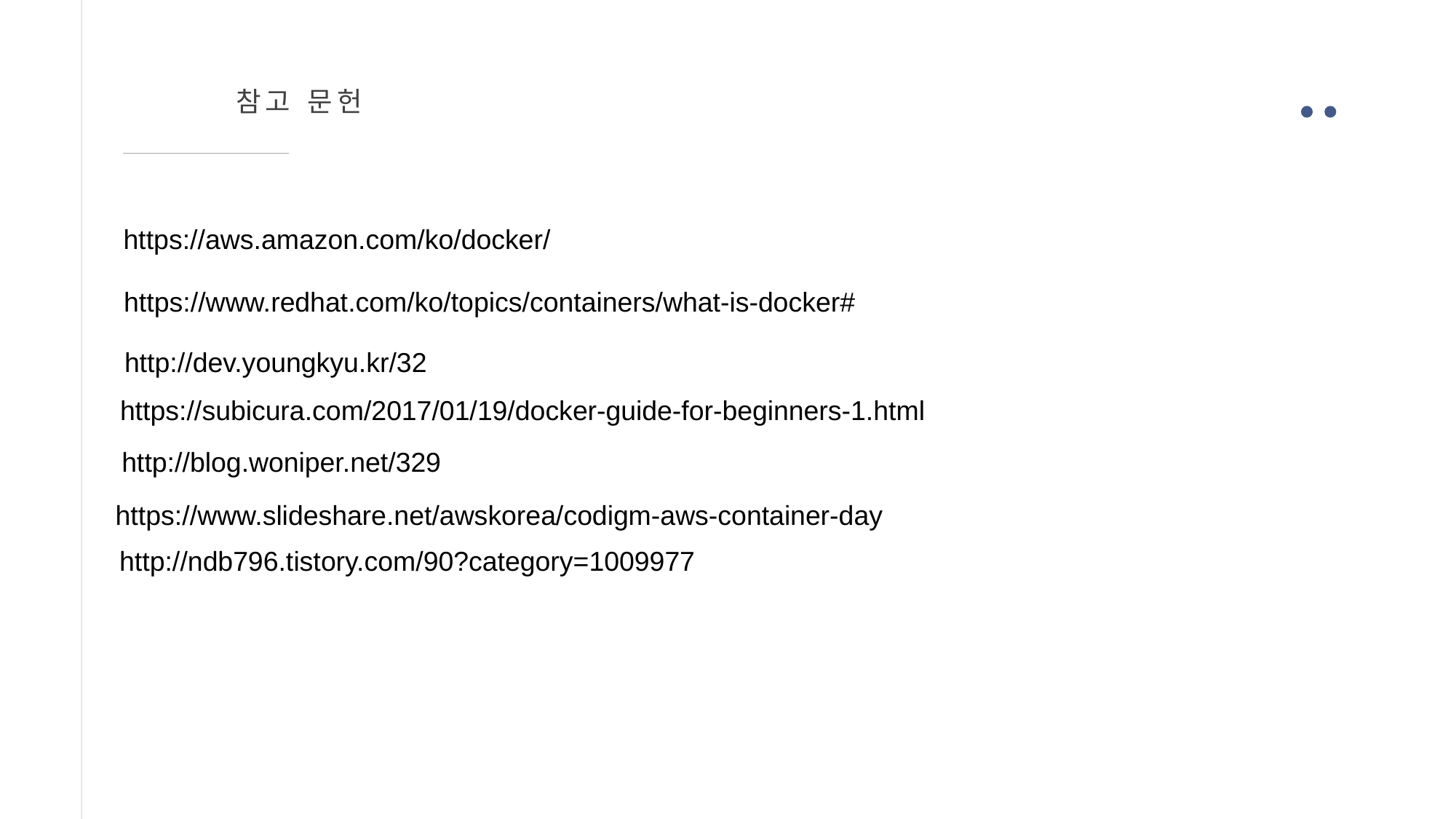

참고 문헌

https://aws.amazon.com/ko/docker/
https://www.redhat.com/ko/topics/containers/what-is-docker#
http://dev.youngkyu.kr/32
https://subicura.com/2017/01/19/docker-guide-for-beginners-1.html
http://blog.woniper.net/329
https://www.slideshare.net/awskorea/codigm-aws-container-day
http://ndb796.tistory.com/90?category=1009977